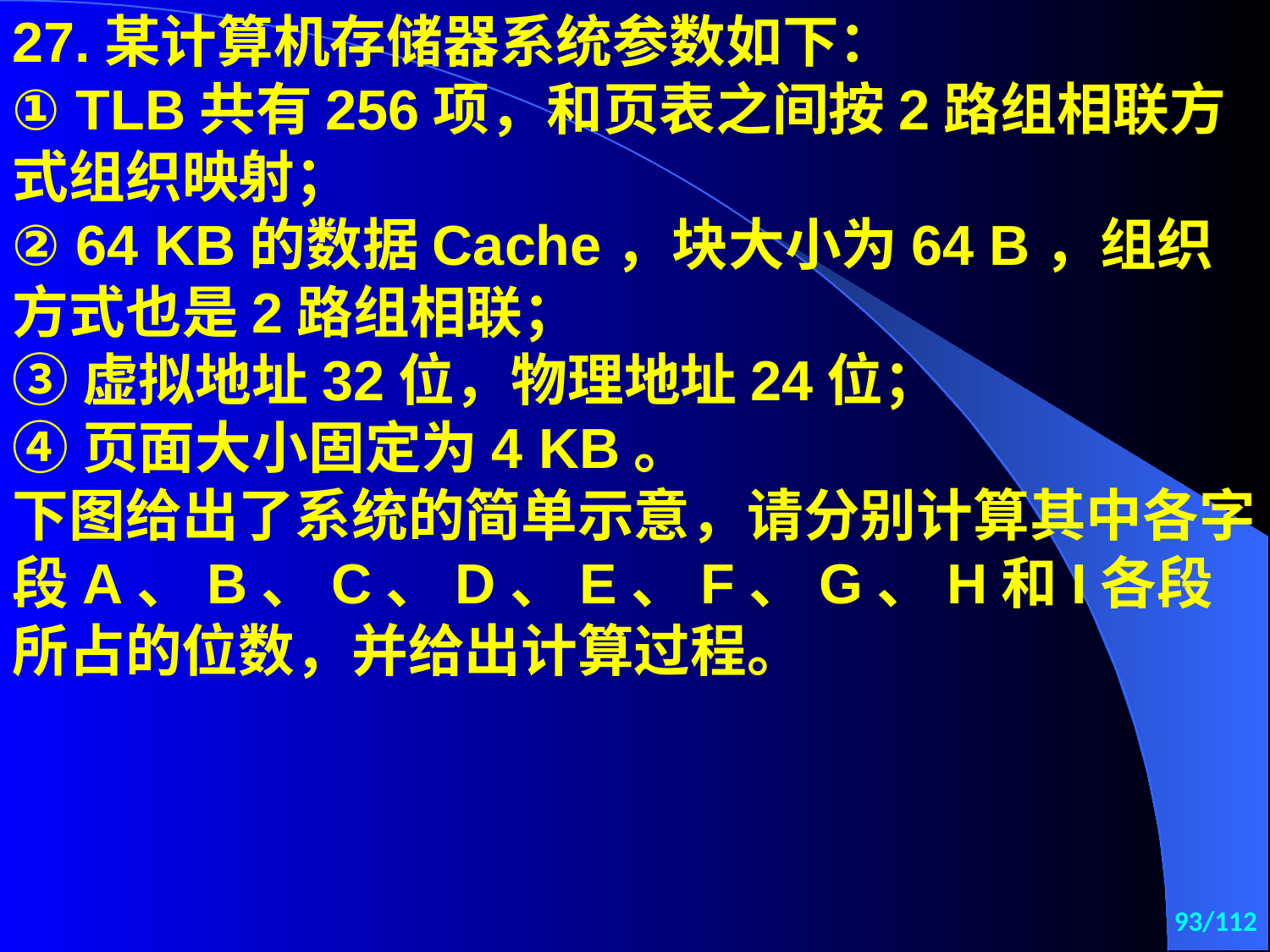

27.某计算机存储器系统参数如下：
① TLB共有256项，和页表之间按2路组相联方式组织映射；
② 64 KB的数据Cache，块大小为64 B，组织方式也是2路组相联；
③虚拟地址32位，物理地址24位；
④页面大小固定为4 KB。
下图给出了系统的简单示意，请分别计算其中各字段A、B、C、D、E、F、G、H和I各段所占的位数，并给出计算过程。
93/112